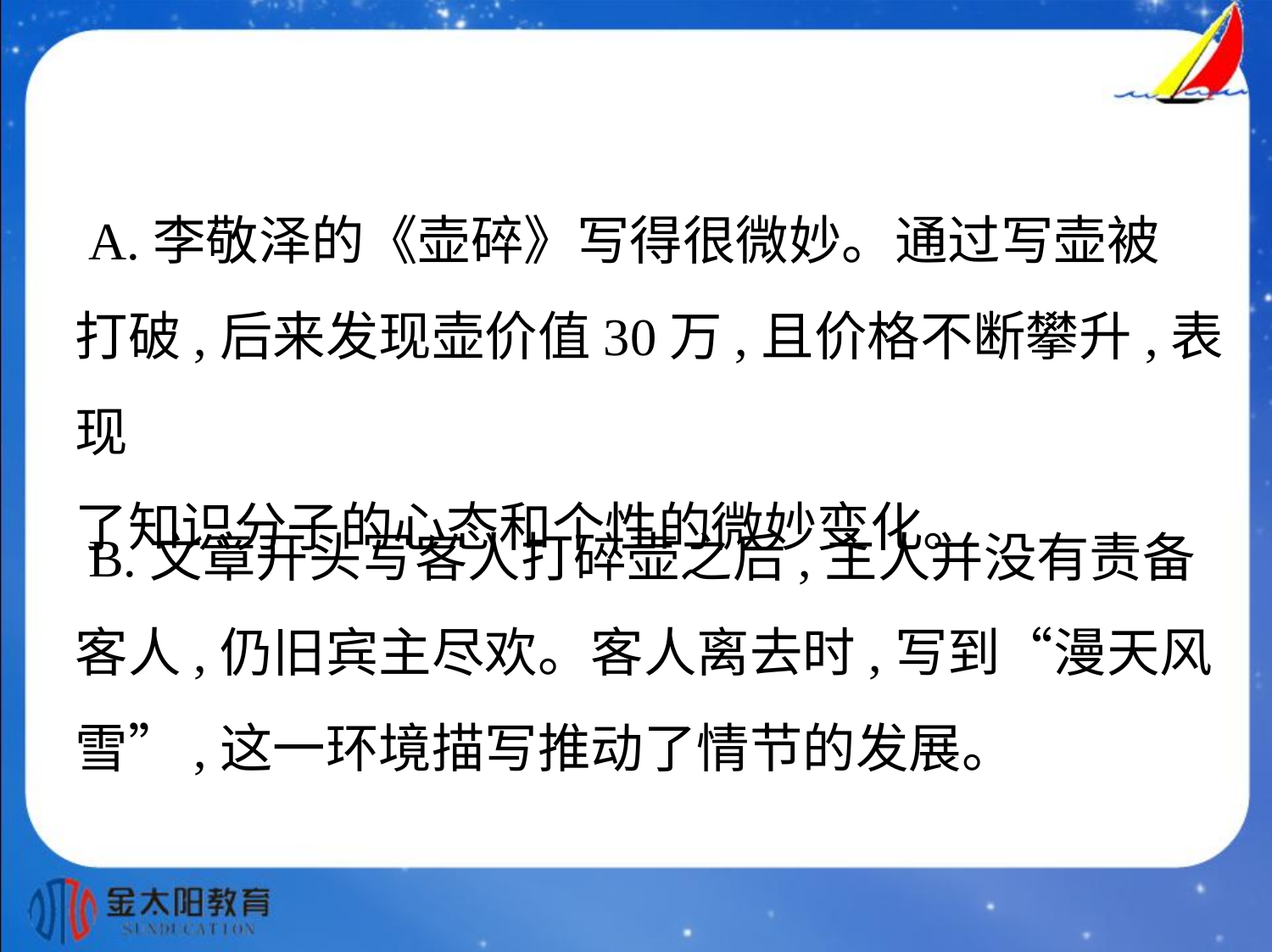

A.李敬泽的《壶碎》写得很微妙。通过写壶被
打破,后来发现壶价值30万,且价格不断攀升,表现
了知识分子的心态和个性的微妙变化。
 B.文章开头写客人打碎壶之后,主人并没有责备
客人,仍旧宾主尽欢。客人离去时,写到“漫天风
雪”,这一环境描写推动了情节的发展。